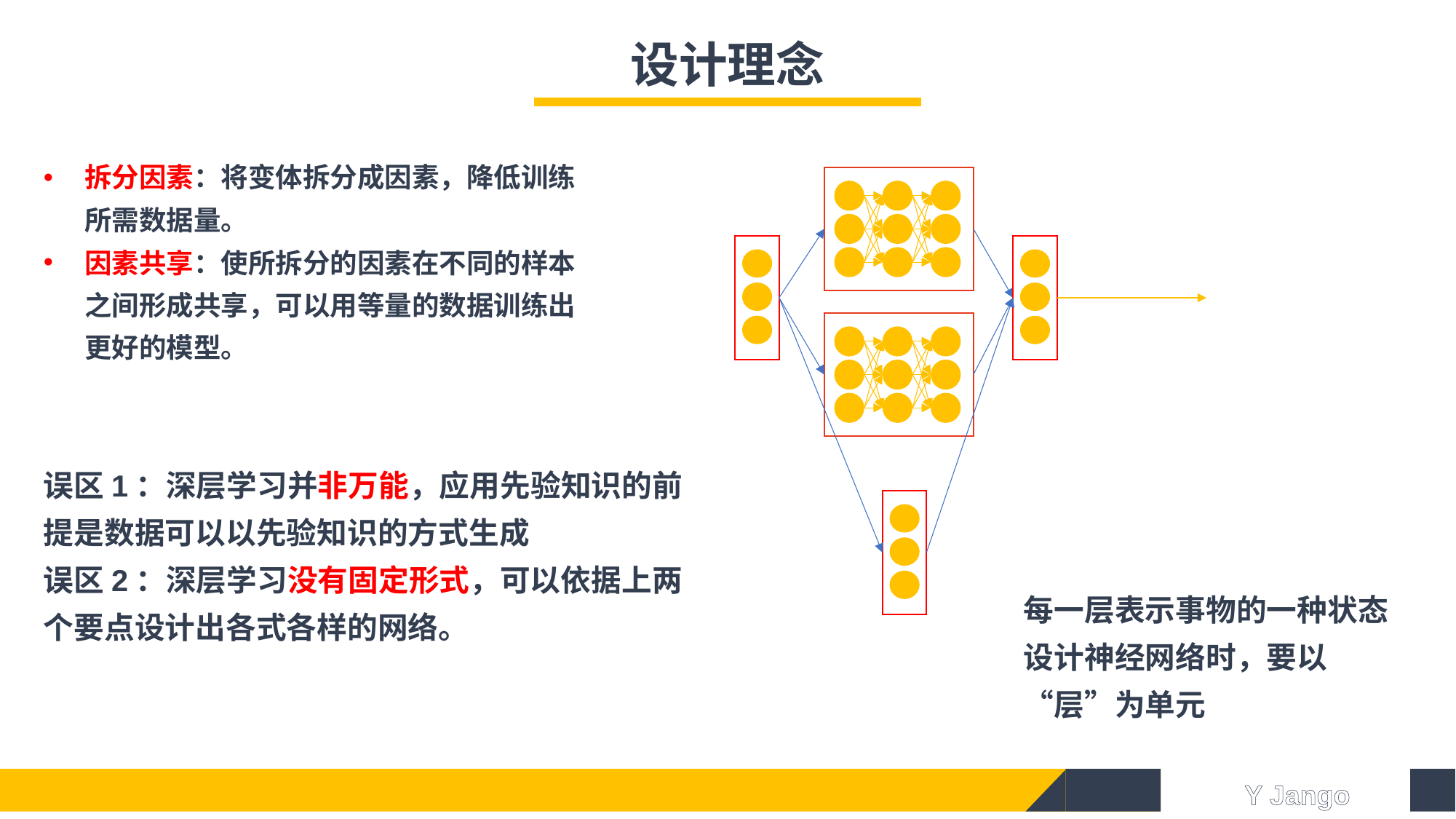

设计理念
拆分因素：将变体拆分成因素，降低训练所需数据量。
因素共享：使所拆分的因素在不同的样本之间形成共享，可以用等量的数据训练出更好的模型。

误区1：深层学习并非万能，应用先验知识的前提是数据可以以先验知识的方式生成
误区2：深层学习没有固定形式，可以依据上两个要点设计出各式各样的网络。

每一层表示事物的一种状态
设计神经网络时，要以“层”为单元
Y Jango